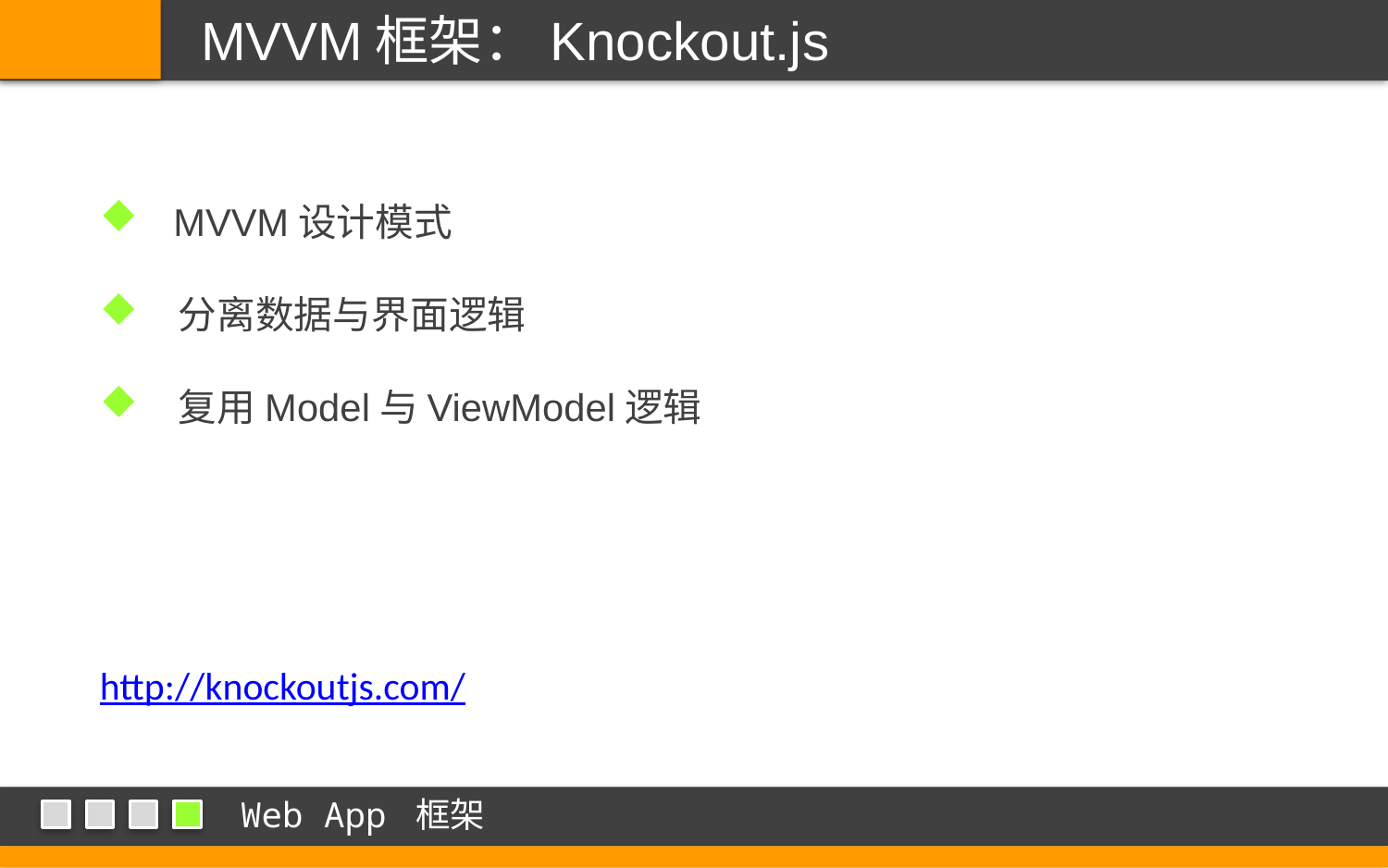

MVVM框架：Knockout.js
  MVVM设计模式
  分离数据与界面逻辑
  复用Model与ViewModel逻辑

http://knockoutjs.com/
Web App 框架